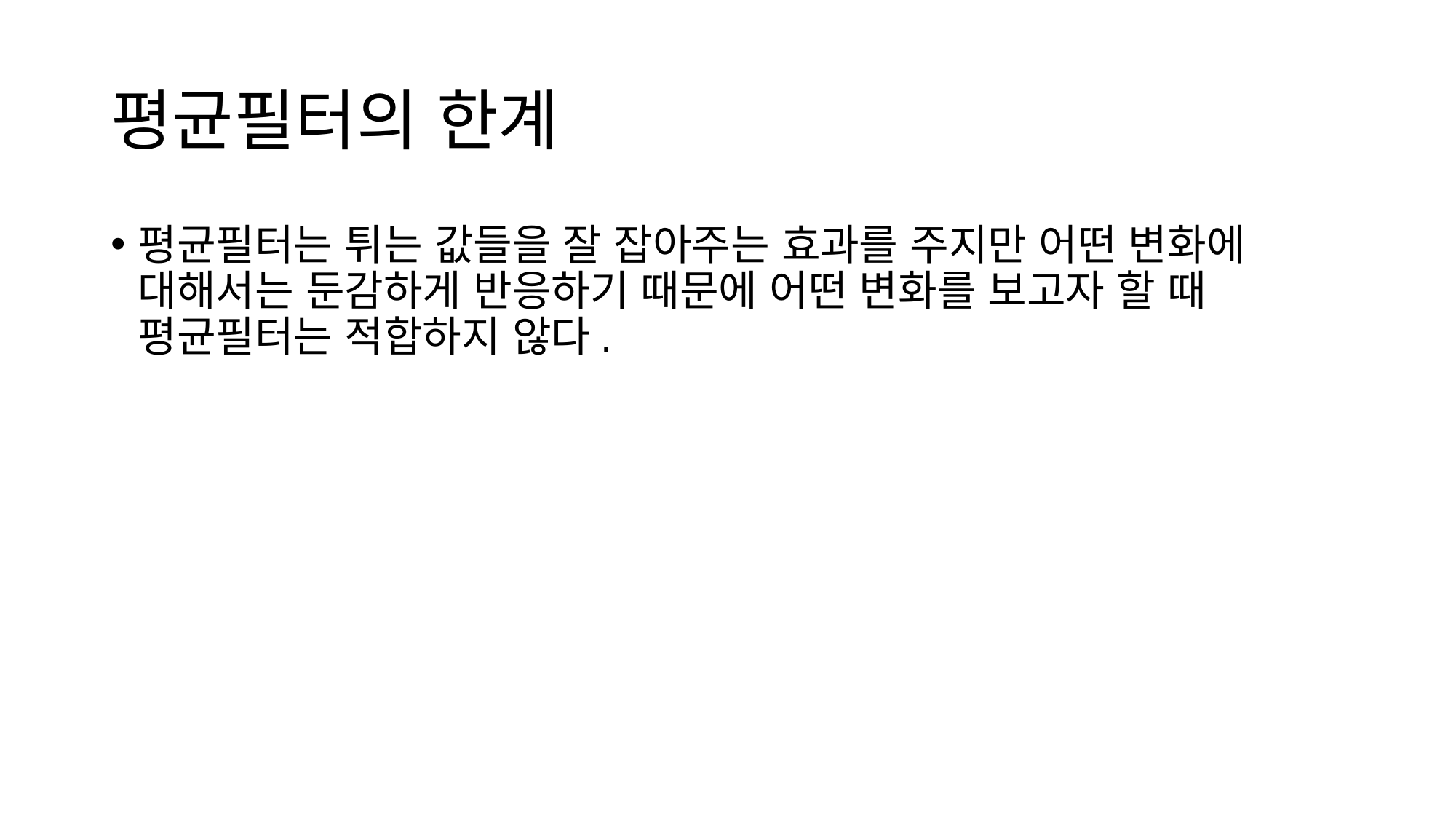

# 평균필터의 한계
평균필터는 튀는 값들을 잘 잡아주는 효과를 주지만 어떤 변화에 대해서는 둔감하게 반응하기 때문에 어떤 변화를 보고자 할 때 평균필터는 적합하지 않다.